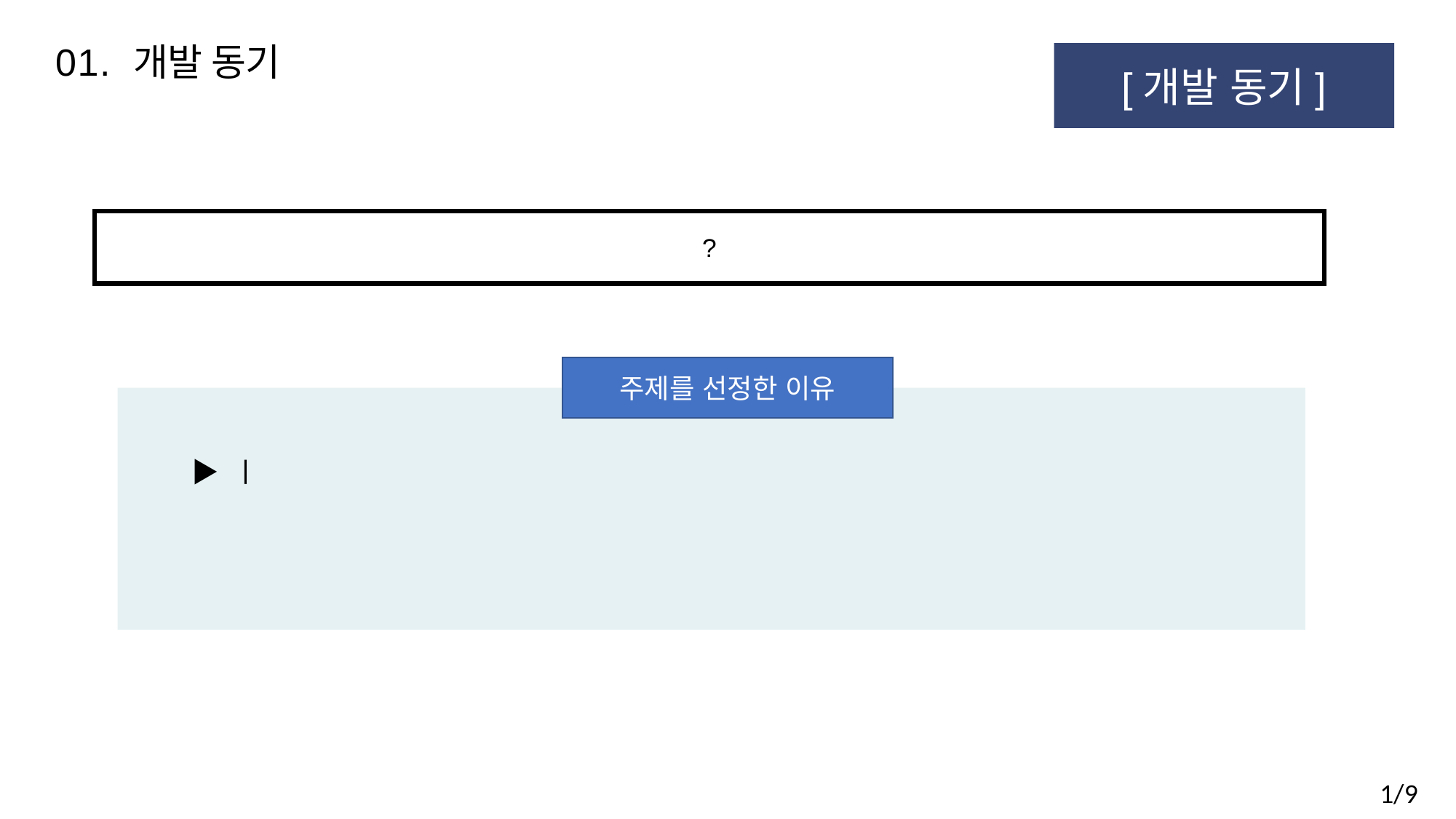

# 01. 개발 동기
[개발 동기]
?
주제를 선정한 이유

▶ ㅣ
1/9